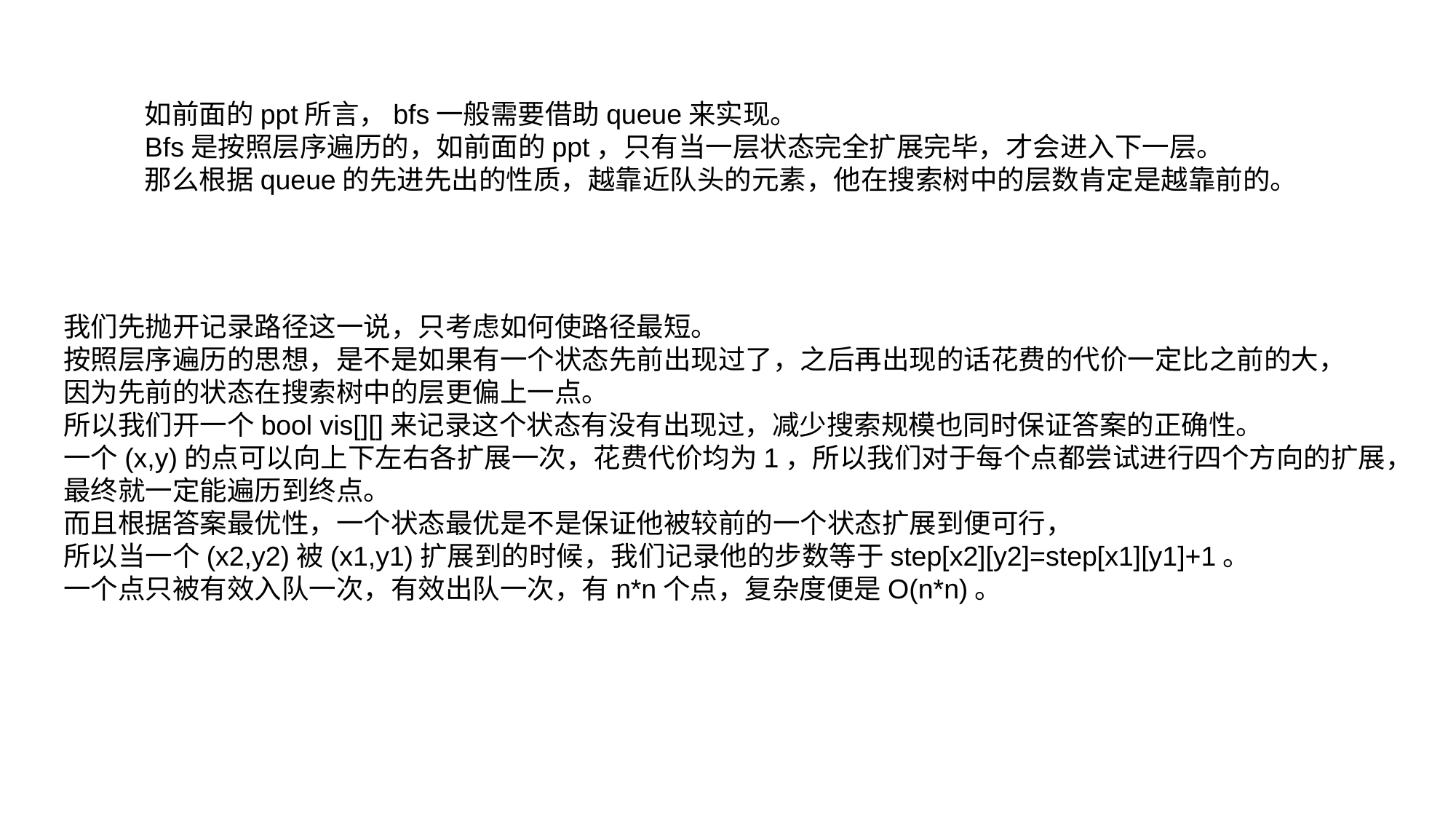

如前面的ppt所言，bfs一般需要借助queue来实现。
Bfs是按照层序遍历的，如前面的ppt，只有当一层状态完全扩展完毕，才会进入下一层。
那么根据queue的先进先出的性质，越靠近队头的元素，他在搜索树中的层数肯定是越靠前的。

我们先抛开记录路径这一说，只考虑如何使路径最短。
按照层序遍历的思想，是不是如果有一个状态先前出现过了，之后再出现的话花费的代价一定比之前的大，
因为先前的状态在搜索树中的层更偏上一点。
所以我们开一个bool vis[][]来记录这个状态有没有出现过，减少搜索规模也同时保证答案的正确性。
一个(x,y)的点可以向上下左右各扩展一次，花费代价均为1，所以我们对于每个点都尝试进行四个方向的扩展，
最终就一定能遍历到终点。
而且根据答案最优性，一个状态最优是不是保证他被较前的一个状态扩展到便可行，
所以当一个(x2,y2)被(x1,y1)扩展到的时候，我们记录他的步数等于step[x2][y2]=step[x1][y1]+1。
一个点只被有效入队一次，有效出队一次，有n*n个点，复杂度便是O(n*n)。